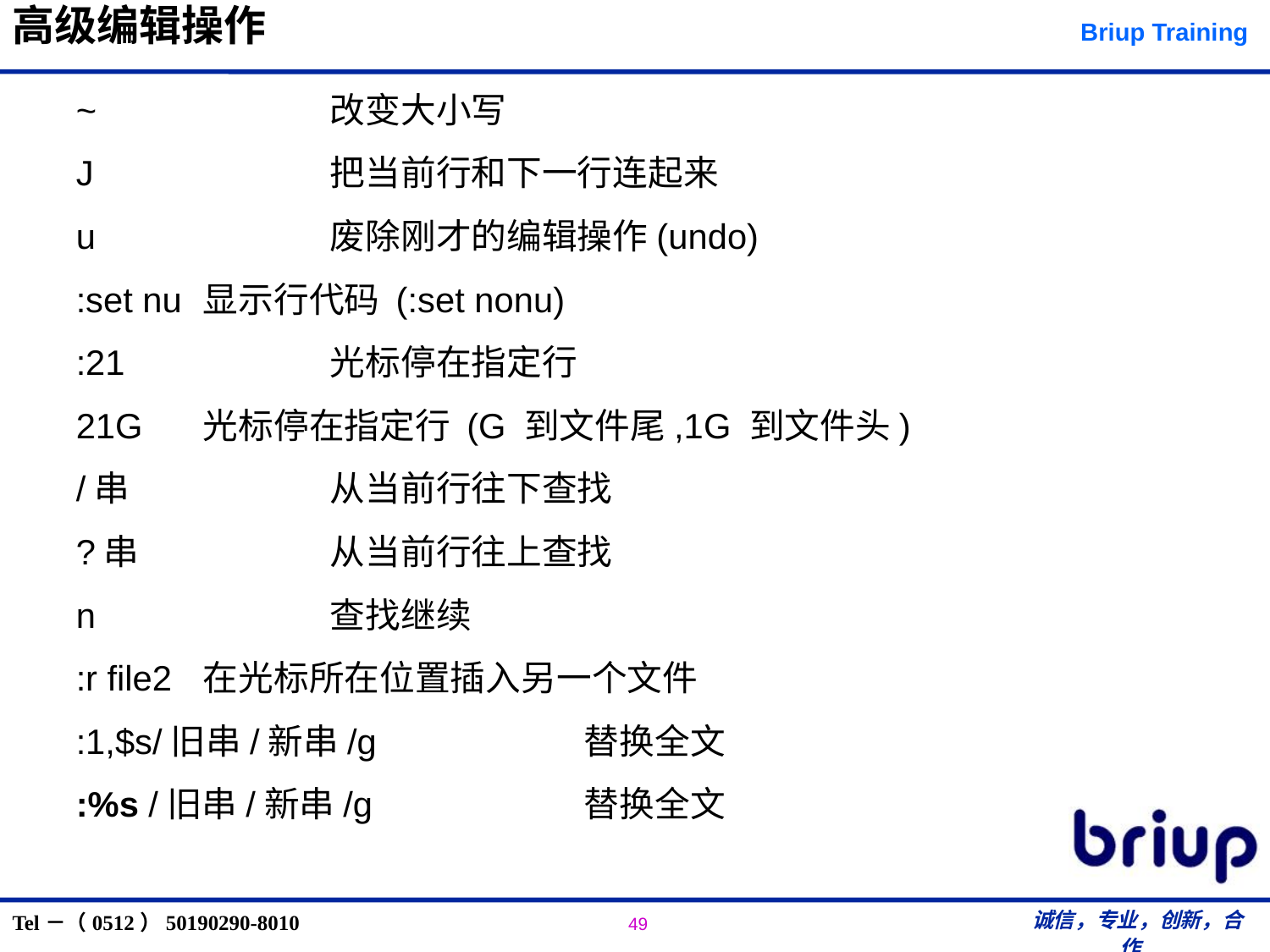

# 高级编辑操作
~		改变大小写
J		把当前行和下一行连起来
u		废除刚才的编辑操作(undo)
:set nu	显示行代码 (:set nonu)
:21		光标停在指定行
21G	光标停在指定行 (G 到文件尾,1G 到文件头)
/串		从当前行往下查找
?串		从当前行往上查找
n		查找继续
:r file2	在光标所在位置插入另一个文件
:1,$s/旧串/新串/g		替换全文
:%s /旧串/新串/g		替换全文